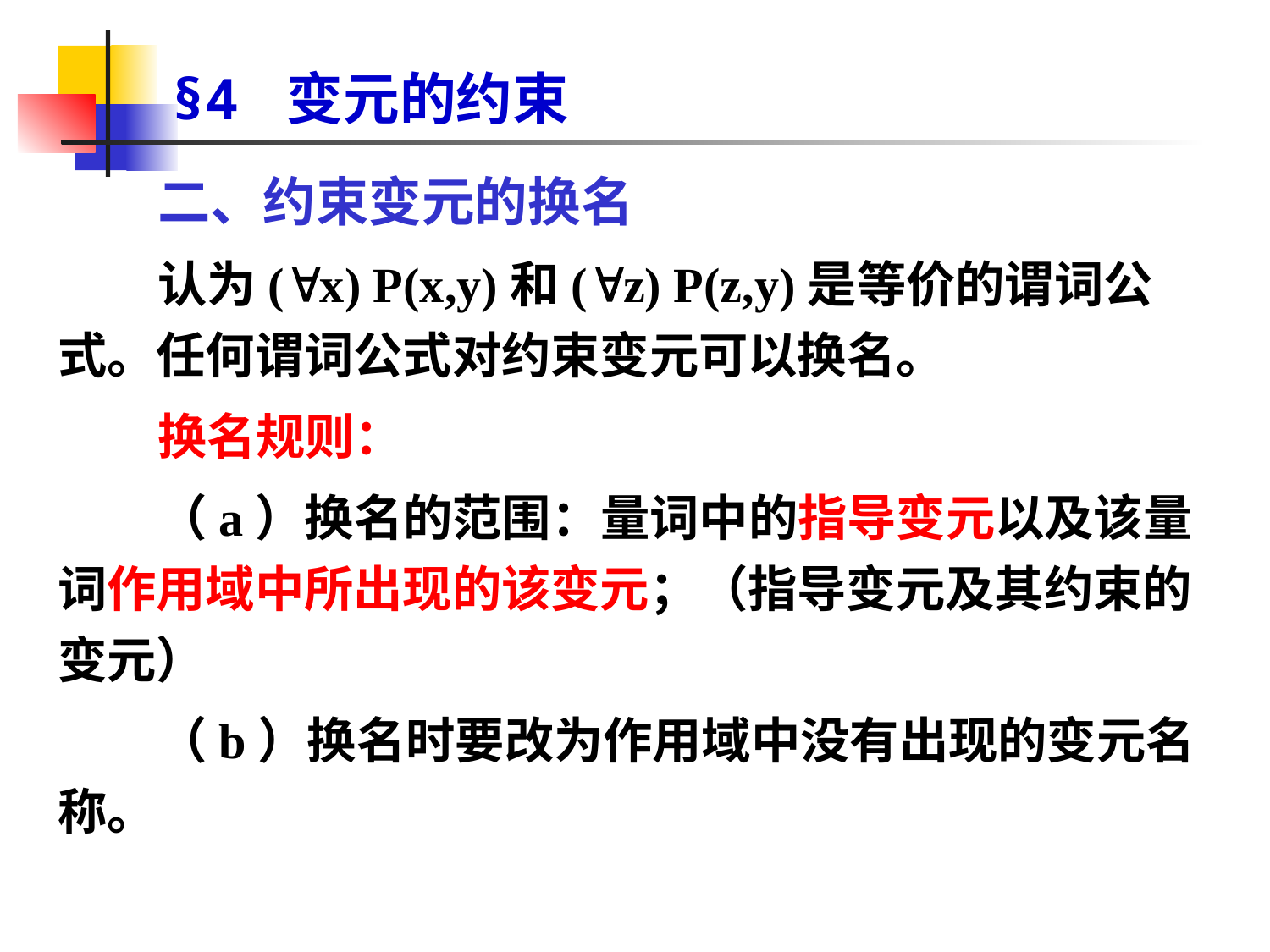

# §4 变元的约束
二、约束变元的换名
认为(∀x) P(x,y)和(∀z) P(z,y)是等价的谓词公式。任何谓词公式对约束变元可以换名。
换名规则：
（a）换名的范围：量词中的指导变元以及该量词作用域中所出现的该变元；（指导变元及其约束的变元）
（b）换名时要改为作用域中没有出现的变元名称。
43